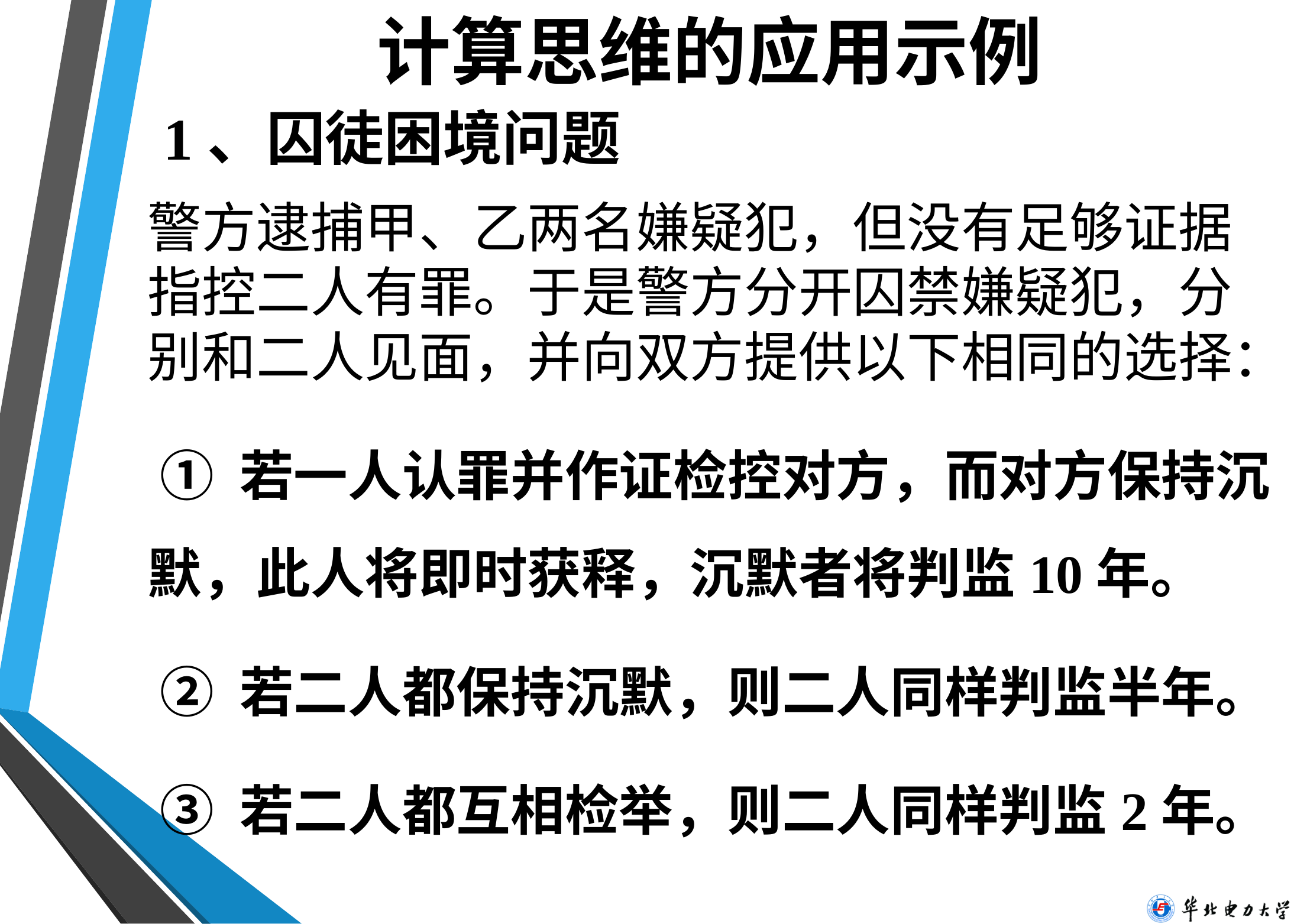

# 计算思维的应用示例
1、囚徒困境问题
警方逮捕甲、乙两名嫌疑犯，但没有足够证据指控二人有罪。于是警方分开囚禁嫌疑犯，分别和二人见面，并向双方提供以下相同的选择：
 ① 若一人认罪并作证检控对方，而对方保持沉默，此人将即时获释，沉默者将判监10年。
 ② 若二人都保持沉默，则二人同样判监半年。
 ③ 若二人都互相检举，则二人同样判监2年。